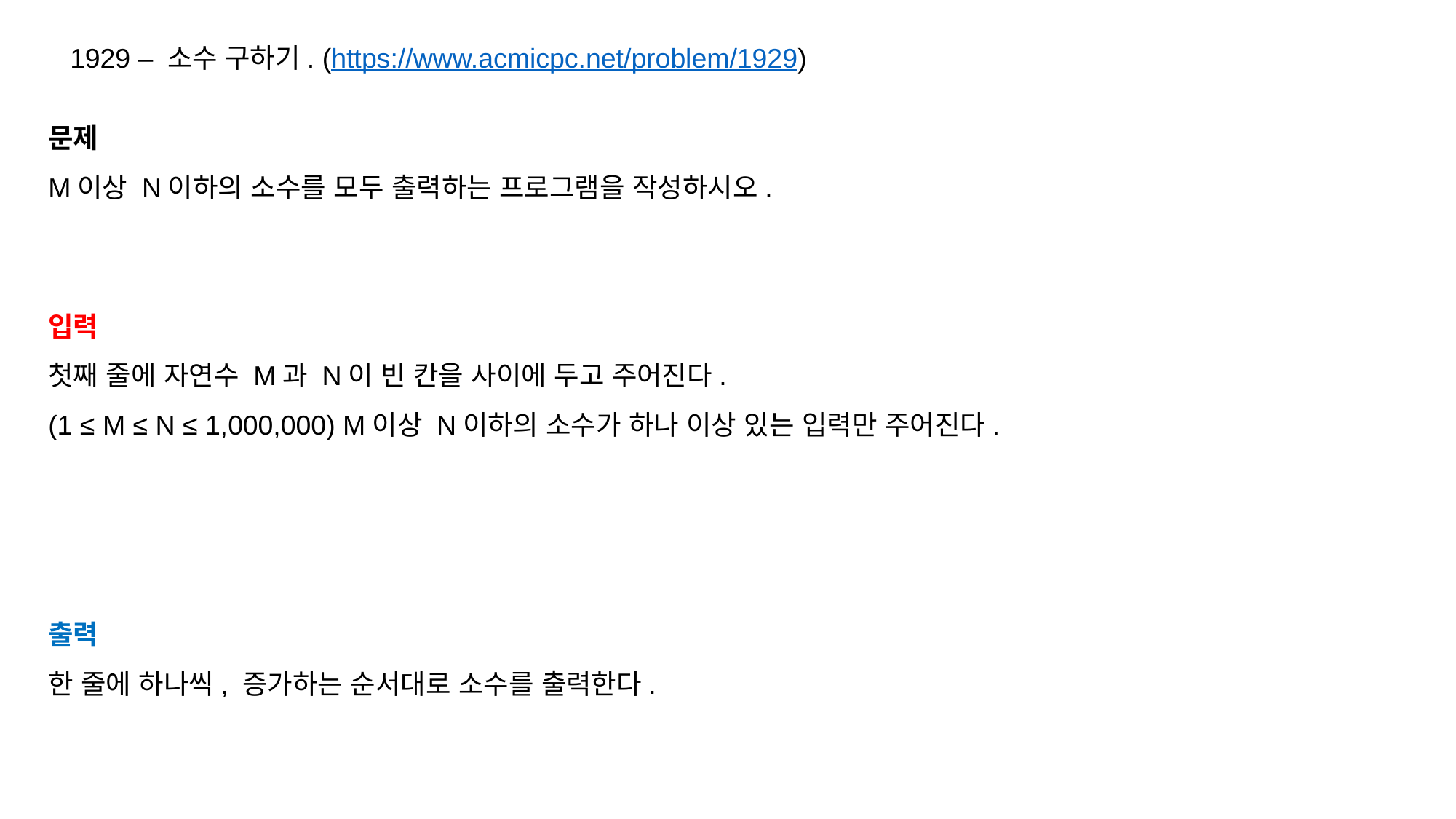

1929 – 소수 구하기. (https://www.acmicpc.net/problem/1929)
문제
M이상 N이하의 소수를 모두 출력하는 프로그램을 작성하시오.
입력
첫째 줄에 자연수 M과 N이 빈 칸을 사이에 두고 주어진다.
(1 ≤ M ≤ N ≤ 1,000,000) M이상 N이하의 소수가 하나 이상 있는 입력만 주어진다.

출력
한 줄에 하나씩, 증가하는 순서대로 소수를 출력한다.